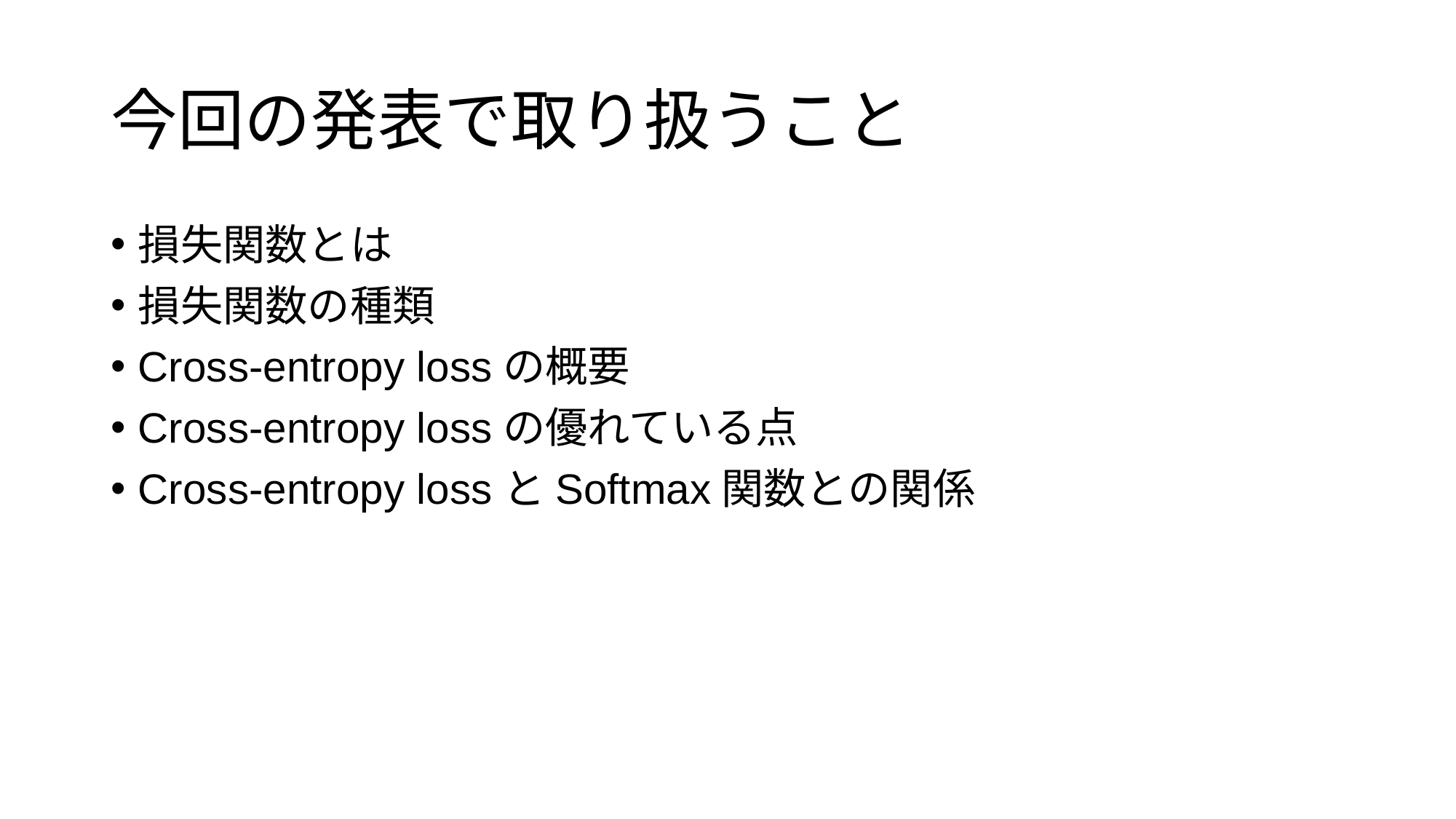

# 今回の発表で取り扱うこと
損失関数とは
損失関数の種類
Cross-entropy lossの概要
Cross-entropy lossの優れている点
Cross-entropy lossとSoftmax関数との関係